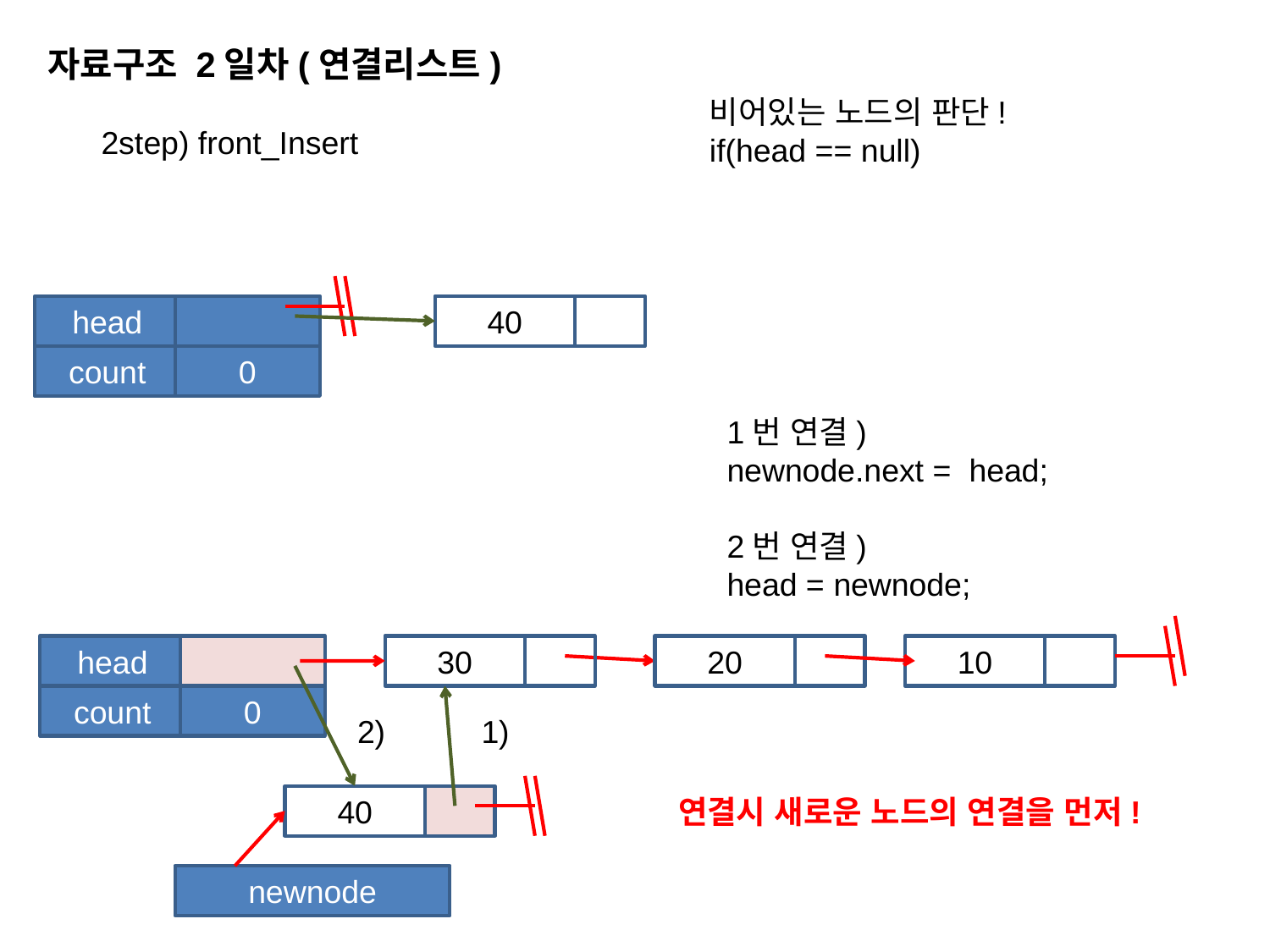

자료구조 2일차(연결리스트)
비어있는 노드의 판단!
if(head == null)
2step) front_Insert
head

40

count
0
1번 연결)
newnode.next =  head;

2번 연결)
head = newnode;

head

30

20

10

count
0
2)
1)
40

연결시 새로운 노드의 연결을 먼저!
newnode